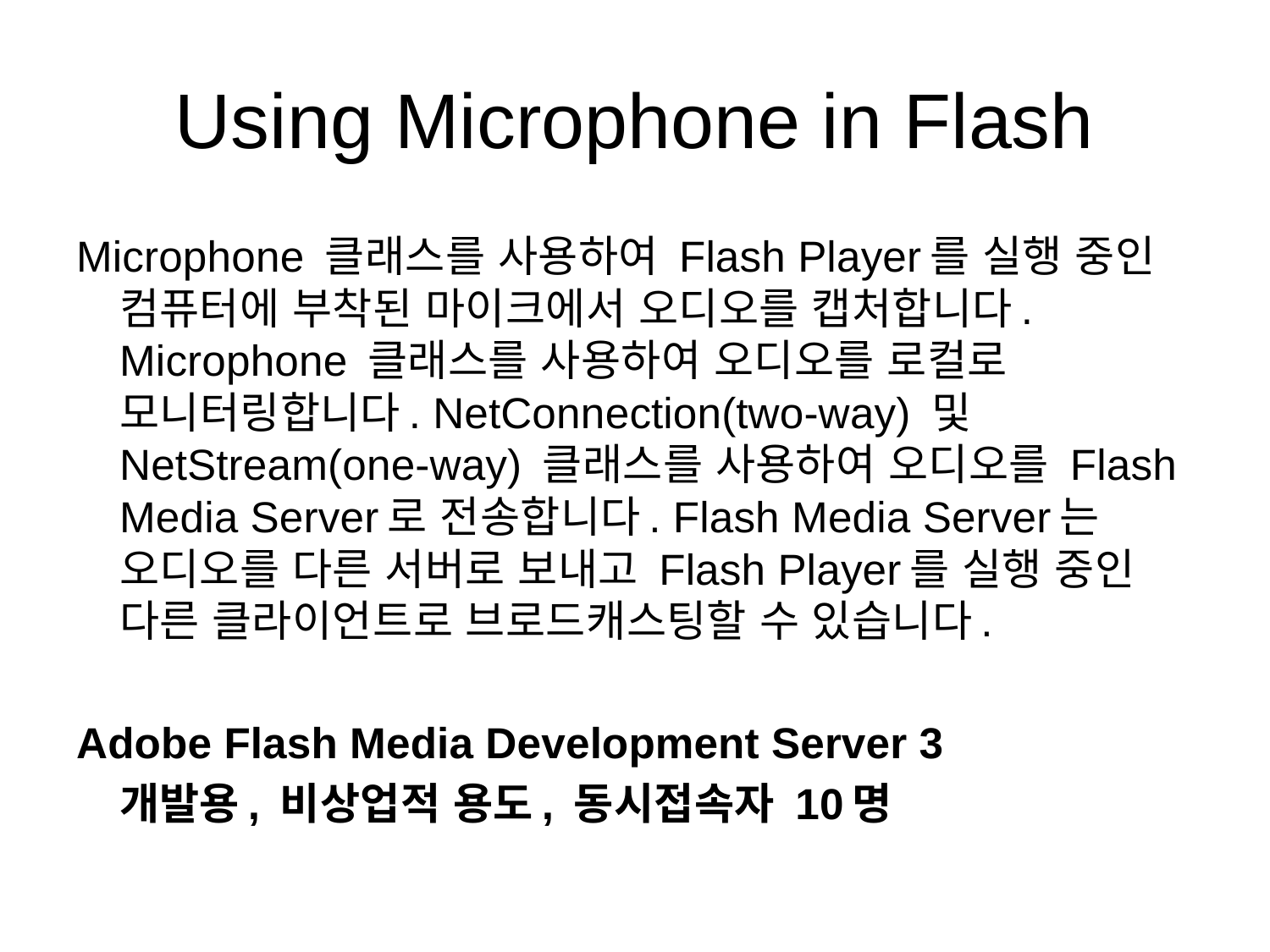

# Using Microphone in Flash
Microphone 클래스를 사용하여 Flash Player를 실행 중인 컴퓨터에 부착된 마이크에서 오디오를 캡처합니다. Microphone 클래스를 사용하여 오디오를 로컬로 모니터링합니다. NetConnection(two-way) 및 NetStream(one-way) 클래스를 사용하여 오디오를 Flash Media Server로 전송합니다. Flash Media Server는 오디오를 다른 서버로 보내고 Flash Player를 실행 중인 다른 클라이언트로 브로드캐스팅할 수 있습니다.

Adobe Flash Media Development Server 3
	개발용, 비상업적 용도, 동시접속자 10명